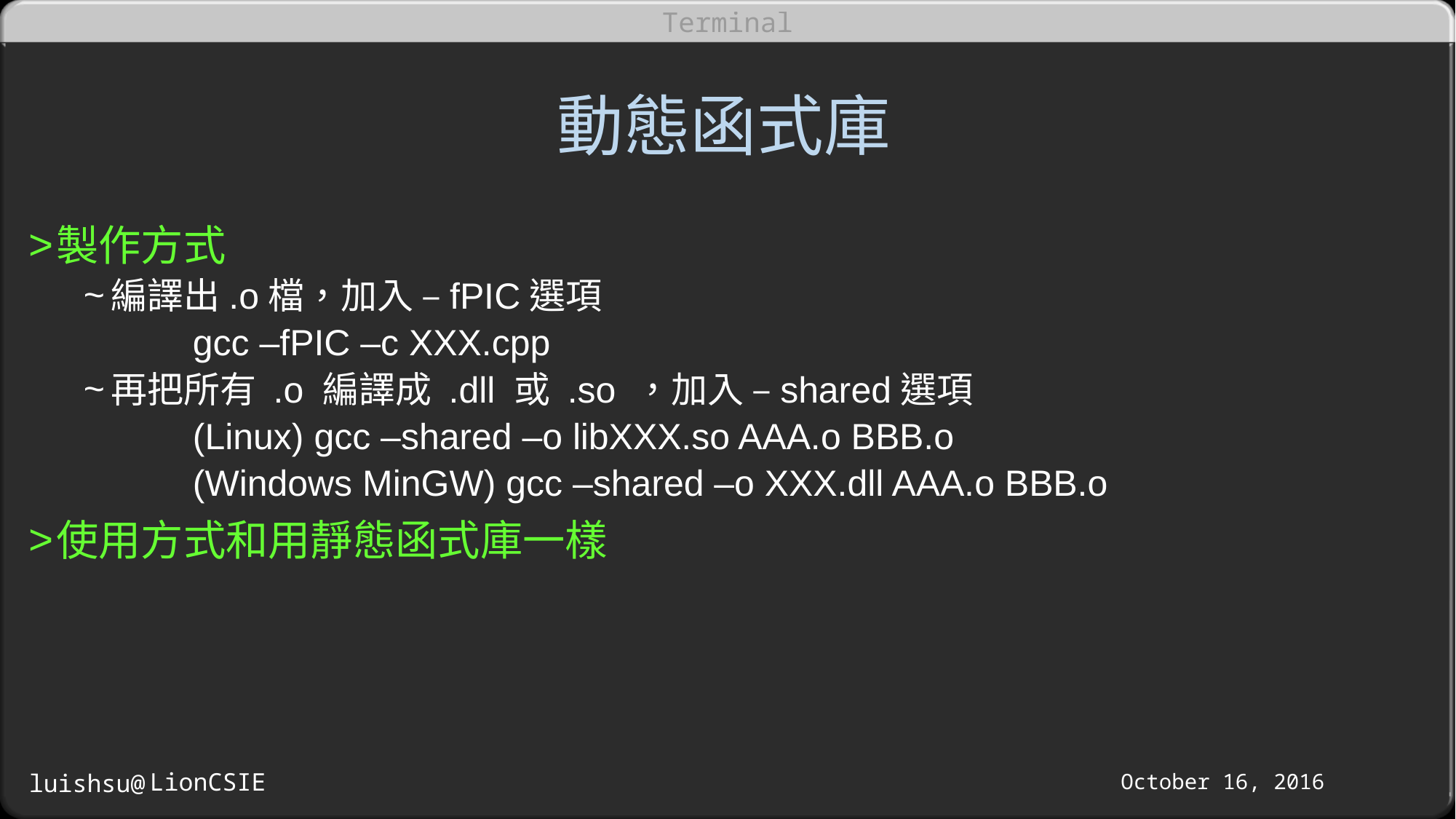

# 動態函式庫
製作方式
編譯出.o檔，加入 –fPIC選項
	gcc –fPIC –c XXX.cpp
再把所有 .o 編譯成 .dll 或 .so ，加入 –shared選項
	(Linux) gcc –shared –o libXXX.so AAA.o BBB.o
	(Windows MinGW) gcc –shared –o XXX.dll AAA.o BBB.o
使用方式和用靜態函式庫一樣
October 16, 2016
LionCSIE